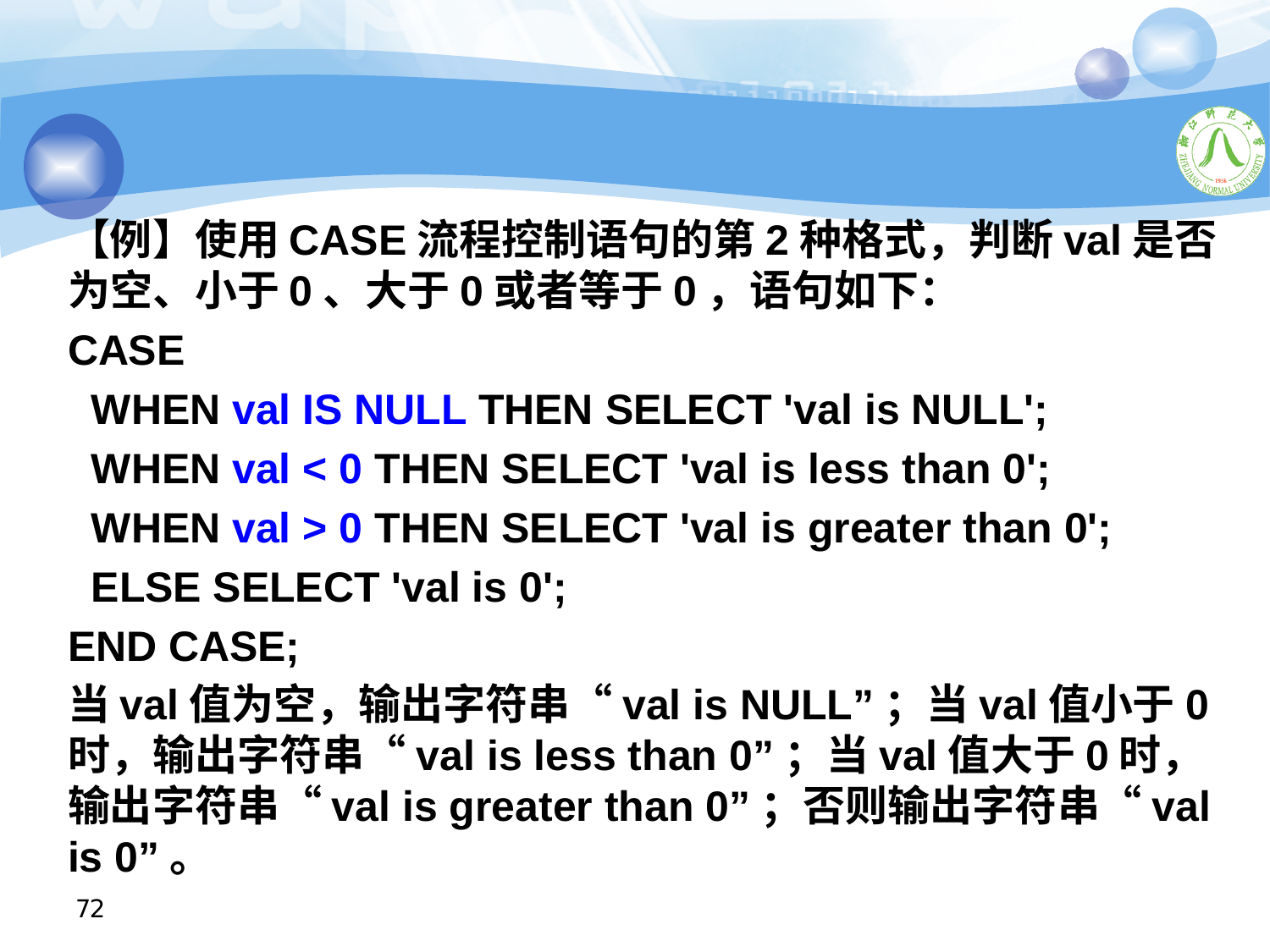

【例】使用CASE流程控制语句的第2种格式，判断val是否为空、小于0、大于0或者等于0，语句如下：
CASE
  WHEN val IS NULL THEN SELECT 'val is NULL';
  WHEN val < 0 THEN SELECT 'val is less than 0';
  WHEN val > 0 THEN SELECT 'val is greater than 0';
  ELSE SELECT 'val is 0';
END CASE;
当val值为空，输出字符串“val is NULL”；当val值小于0时，输出字符串“val is less than 0”；当val值大于0时，输出字符串“val is greater than 0”；否则输出字符串“val is 0”。
72